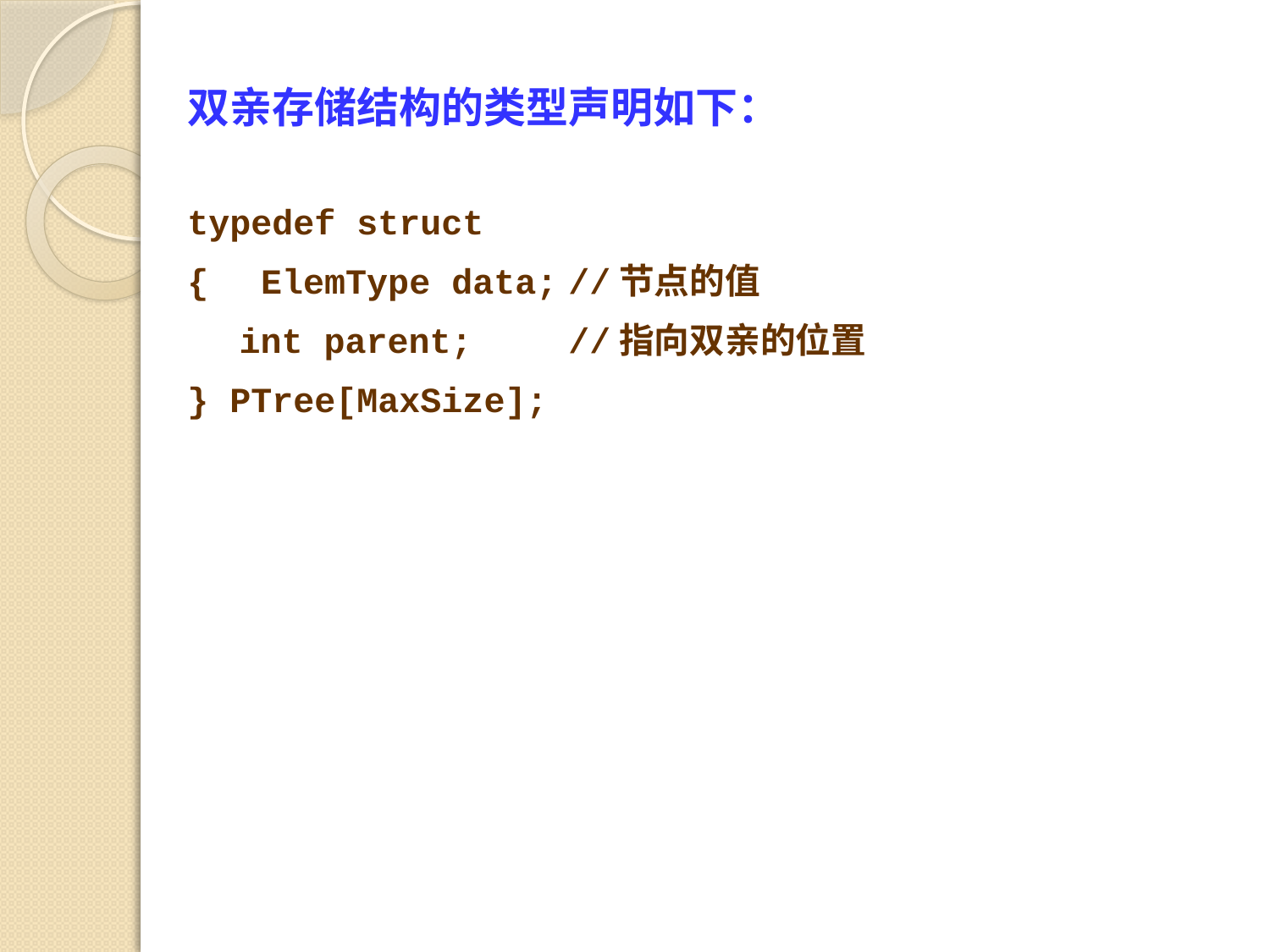

双亲存储结构的类型声明如下：

typedef struct
{　ElemType data;	//节点的值
　 int parent;	//指向双亲的位置
} PTree[MaxSize];